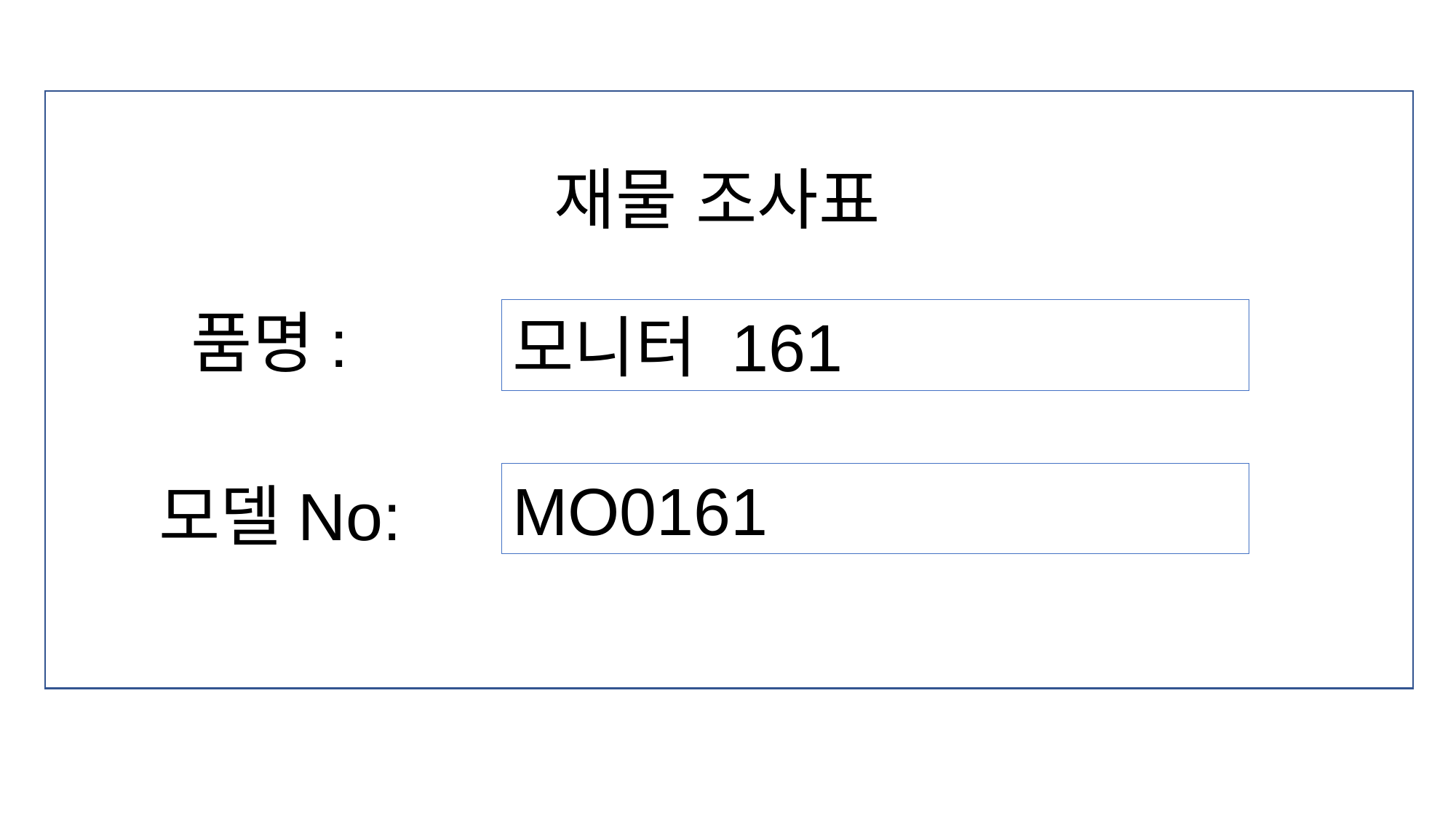

재물 조사표
품명:
모니터 161
MO0161
모델No: